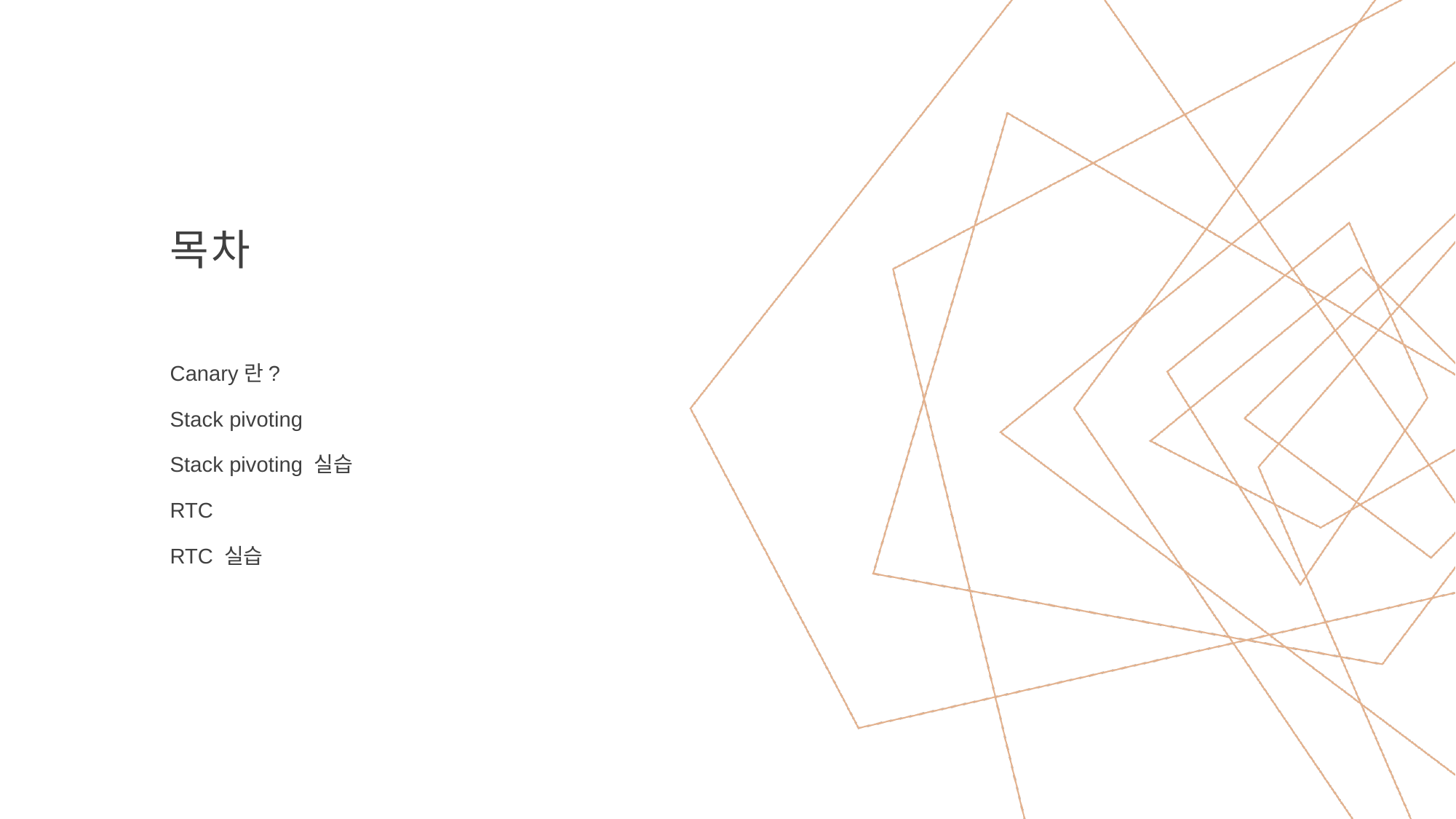

# 목차
Canary란?
Stack pivoting
Stack pivoting 실습
RTC
RTC 실습